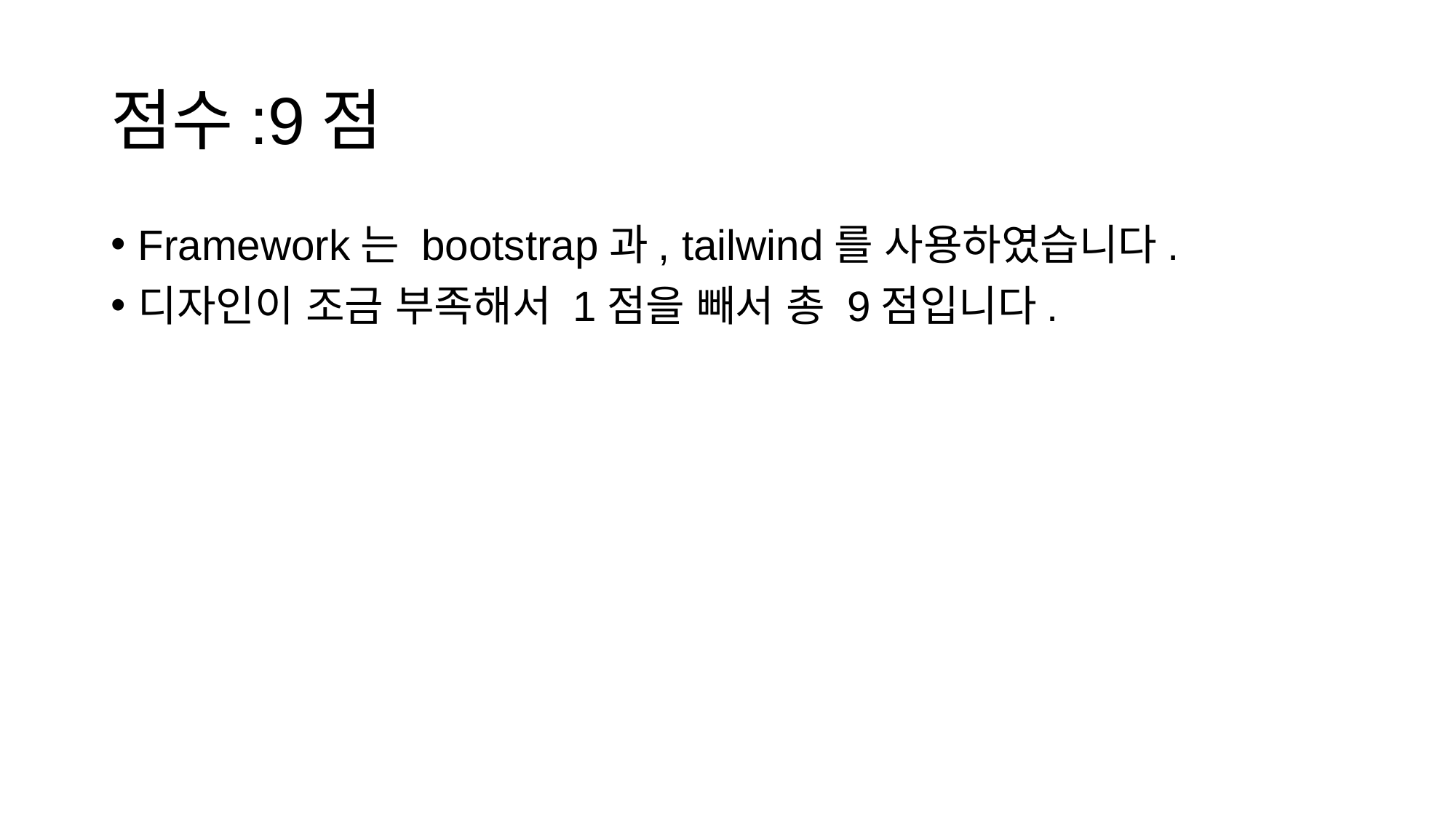

# 점수:9점
Framework는 bootstrap과, tailwind를 사용하였습니다.
디자인이 조금 부족해서 1점을 빼서 총 9점입니다.